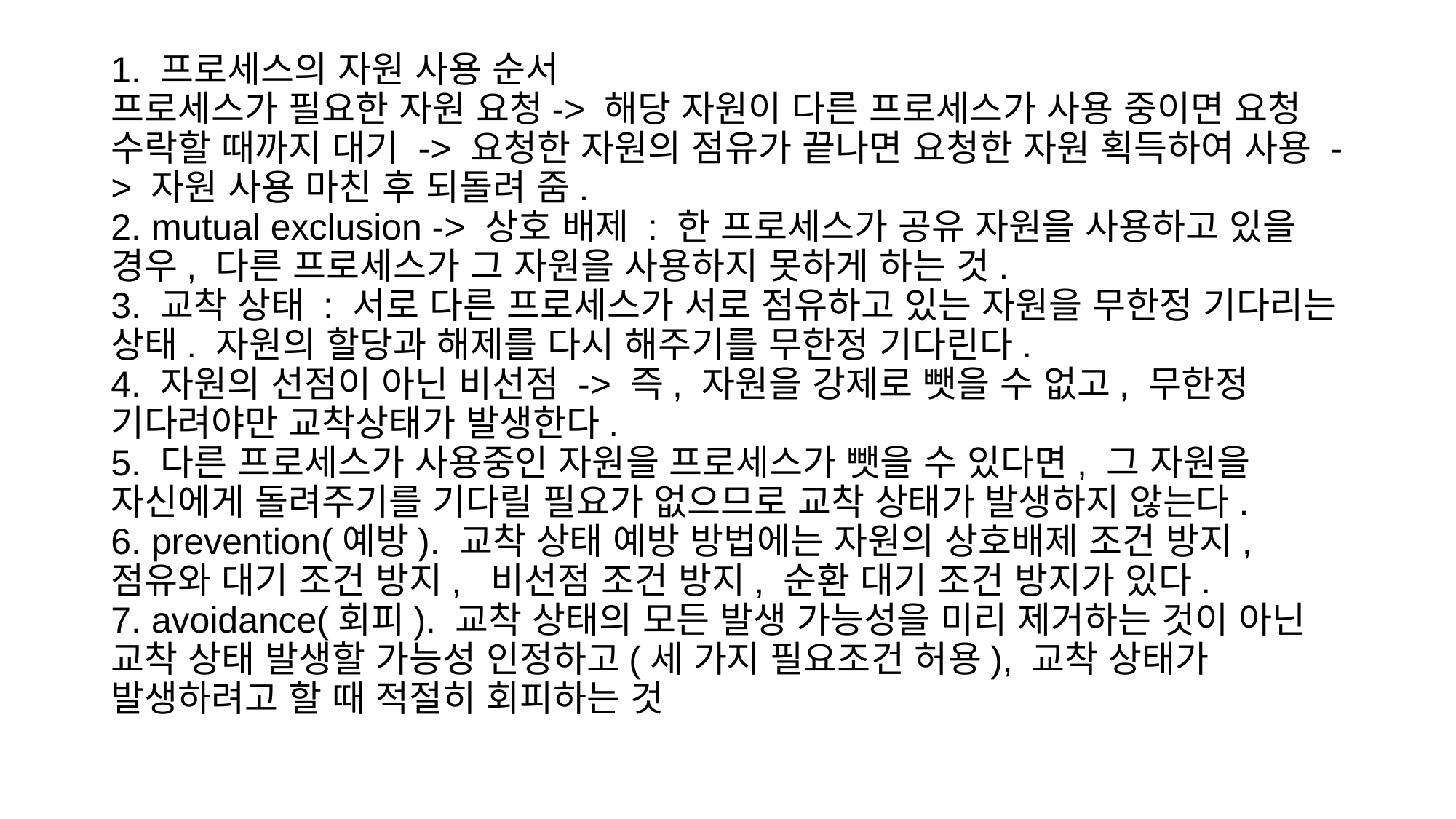

# 1. 프로세스의 자원 사용 순서 프로세스가 필요한 자원 요청-> 해당 자원이 다른 프로세스가 사용 중이면 요청 수락할 때까지 대기 -> 요청한 자원의 점유가 끝나면 요청한 자원 획득하여 사용 -> 자원 사용 마친 후 되돌려 줌. 2. mutual exclusion -> 상호 배제 : 한 프로세스가 공유 자원을 사용하고 있을 경우, 다른 프로세스가 그 자원을 사용하지 못하게 하는 것. 3. 교착 상태 : 서로 다른 프로세스가 서로 점유하고 있는 자원을 무한정 기다리는 상태. 자원의 할당과 해제를 다시 해주기를 무한정 기다린다. 4. 자원의 선점이 아닌 비선점 -> 즉, 자원을 강제로 뺏을 수 없고, 무한정 기다려야만 교착상태가 발생한다. 5. 다른 프로세스가 사용중인 자원을 프로세스가 뺏을 수 있다면, 그 자원을 자신에게 돌려주기를 기다릴 필요가 없으므로 교착 상태가 발생하지 않는다. 6. prevention(예방). 교착 상태 예방 방법에는 자원의 상호배제 조건 방지, 점유와 대기 조건 방지,  비선점 조건 방지, 순환 대기 조건 방지가 있다. 7. avoidance(회피). 교착 상태의 모든 발생 가능성을 미리 제거하는 것이 아닌 교착 상태 발생할 가능성 인정하고(세 가지 필요조건 허용), 교착 상태가 발생하려고 할 때 적절히 회피하는 것